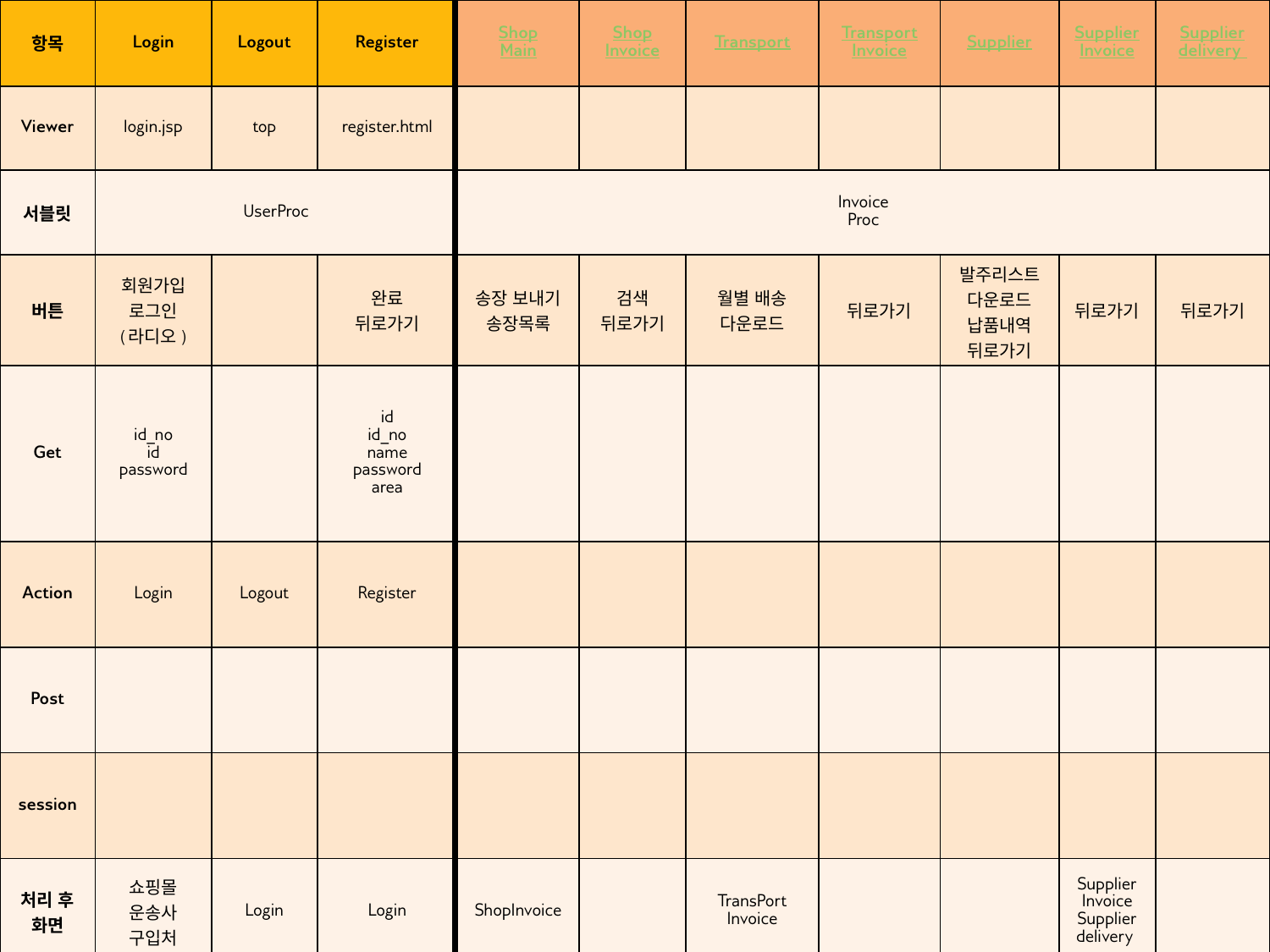

| 항목 | Login | Logout | Register | Shop Main | Shop Invoice | Transport | Transport Invoice | Supplier | Supplier Invoice | Supplier delivery |
| --- | --- | --- | --- | --- | --- | --- | --- | --- | --- | --- |
| Viewer | login.jsp | top | register.html |  |  |  |  |  |  |  |
| 서블릿 | UserProc |  |  | Invoice Proc |  |  |  |  |  |  |
| 버튼 | 회원가입 로그인 (라디오) |  | 완료 뒤로가기 | 송장 보내기 송장목록 | 검색 뒤로가기 | 월별 배송 다운로드 | 뒤로가기 | 발주리스트 다운로드 납품내역 뒤로가기 | 뒤로가기 | 뒤로가기 |
| Get | id\_no id password |  | id id\_no name password area |  |  |  |  |  |  |  |
| Action | Login | Logout | Register |  |  |  |  |  |  |  |
| Post |  |  |  |  |  |  |  |  |  |  |
| session |  |  |  |  |  |  |  |  |  |  |
| 처리 후 화면 | 쇼핑몰 운송사 구입처 | Login | Login | ShopInvoice |  | TransPort Invoice |  |  | Supplier Invoice Supplier delivery |  |